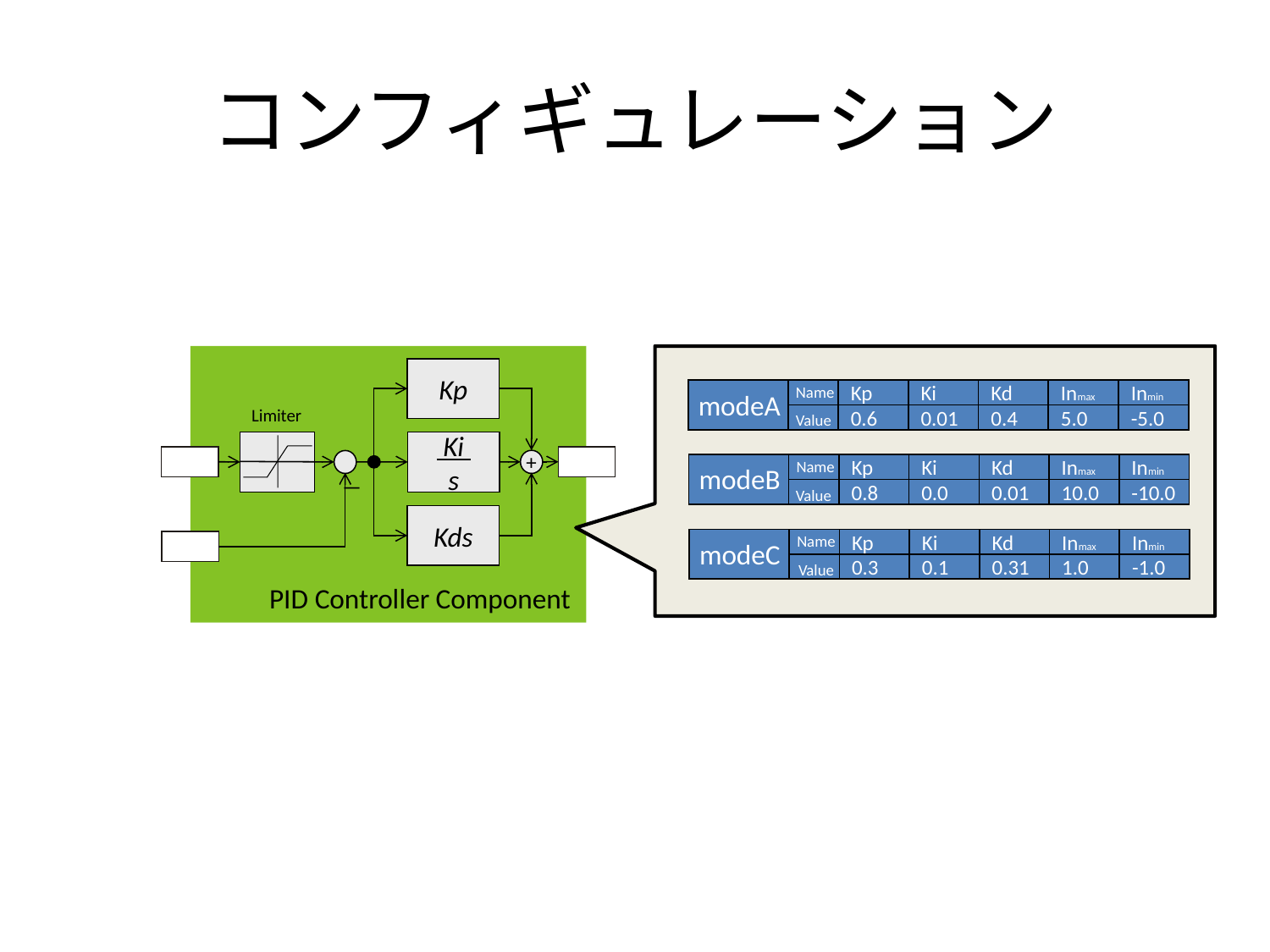

コンフィギュレーション

Kp
Limiter

 Ki
s

+

－
Kds

PID Controller Component

Name

Kp
Ki
Kd
Inmax
Inmin
modeA
Value

0.6
0.01
0.4
5.0
-5.0
Name

Kp
Ki
Kd
Inmax
Inmin
modeB
Value

0.8
0.0
0.01
10.0
-10.0
Name

Kp
Ki
Kd
Inmax
Inmin
modeC
Value

0.3
0.1
0.31
1.0
-1.0